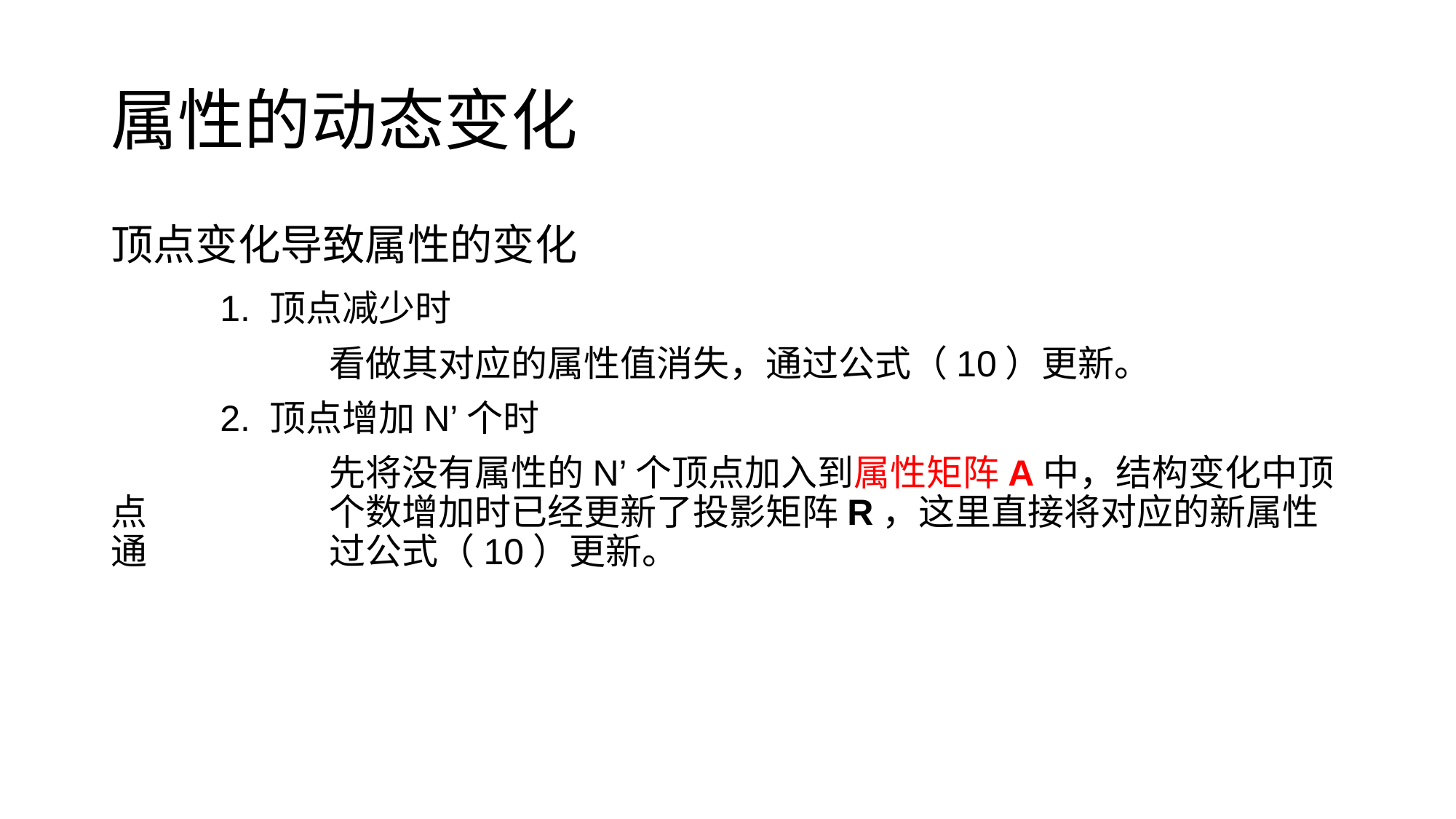

# 属性的动态变化
顶点变化导致属性的变化
	1. 顶点减少时
		看做其对应的属性值消失，通过公式（10）更新。
	2. 顶点增加N’个时
		先将没有属性的N’个顶点加入到属性矩阵A中，结构变化中顶点		个数增加时已经更新了投影矩阵R，这里直接将对应的新属性通		过公式（10）更新。